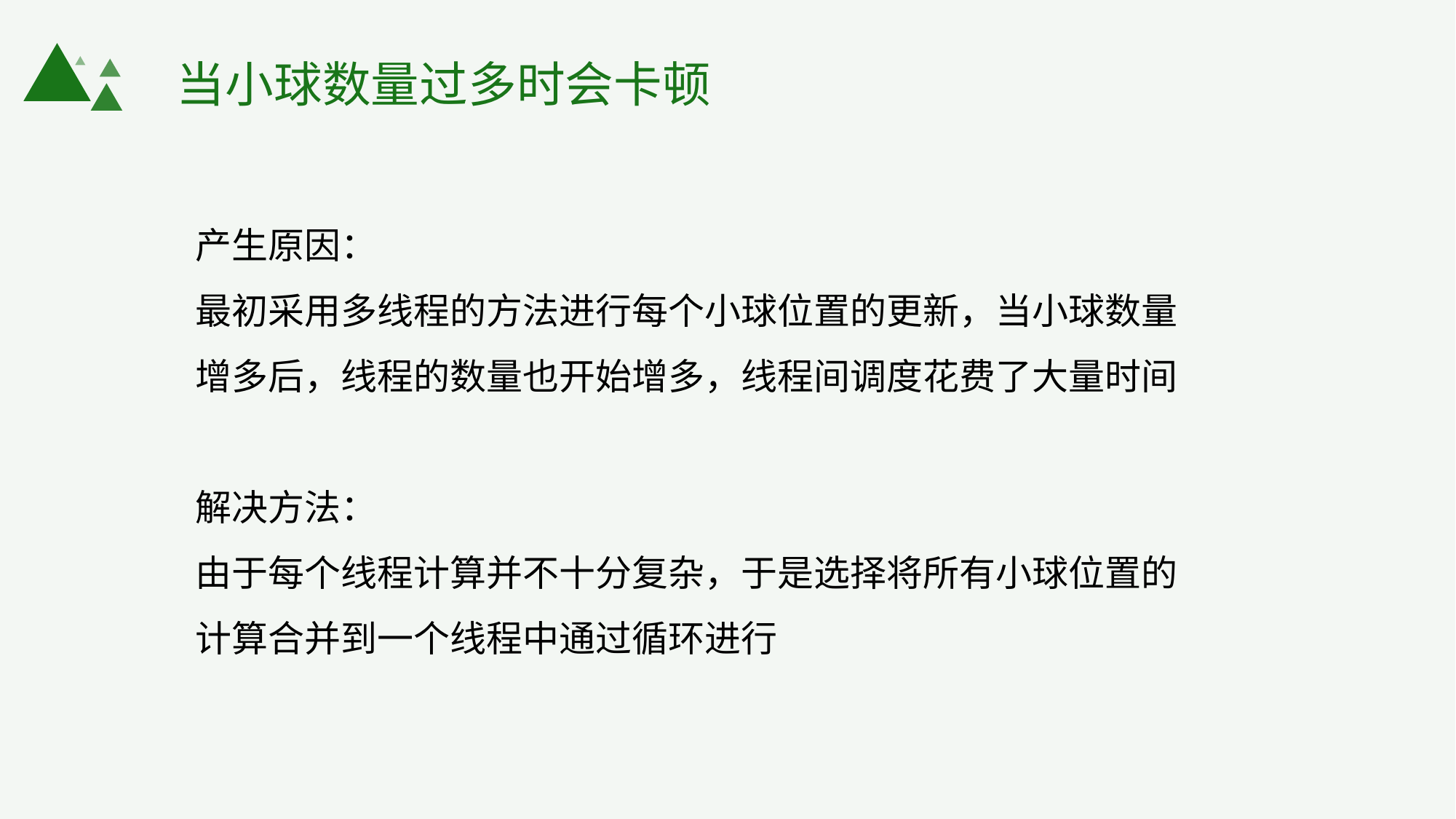

当小球数量过多时会卡顿

产生原因：
最初采用多线程的方法进行每个小球位置的更新，当小球数量增多后，线程的数量也开始增多，线程间调度花费了大量时间

解决方法：
由于每个线程计算并不十分复杂，于是选择将所有小球位置的计算合并到一个线程中通过循环进行